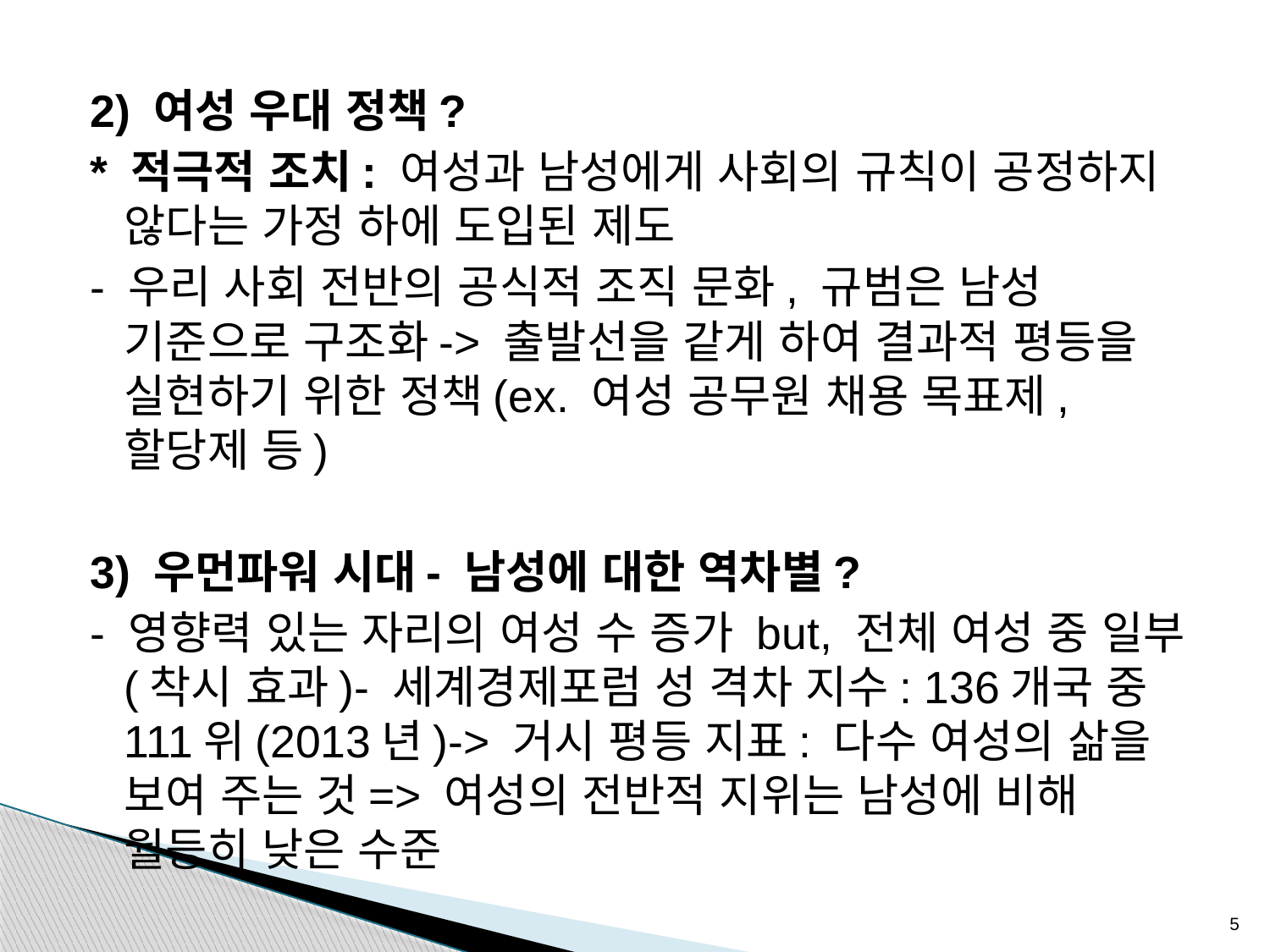

2) 여성 우대 정책?
* 적극적 조치: 여성과 남성에게 사회의 규칙이 공정하지 않다는 가정 하에 도입된 제도
- 우리 사회 전반의 공식적 조직 문화, 규범은 남성 기준으로 구조화-> 출발선을 같게 하여 결과적 평등을 실현하기 위한 정책(ex. 여성 공무원 채용 목표제, 할당제 등)

3) 우먼파워 시대- 남성에 대한 역차별?
- 영향력 있는 자리의 여성 수 증가 but, 전체 여성 중 일부(착시 효과)- 세계경제포럼 성 격차 지수: 136개국 중 111위(2013년)-> 거시 평등 지표: 다수 여성의 삶을 보여 주는 것=> 여성의 전반적 지위는 남성에 비해 월등히 낮은 수준

5